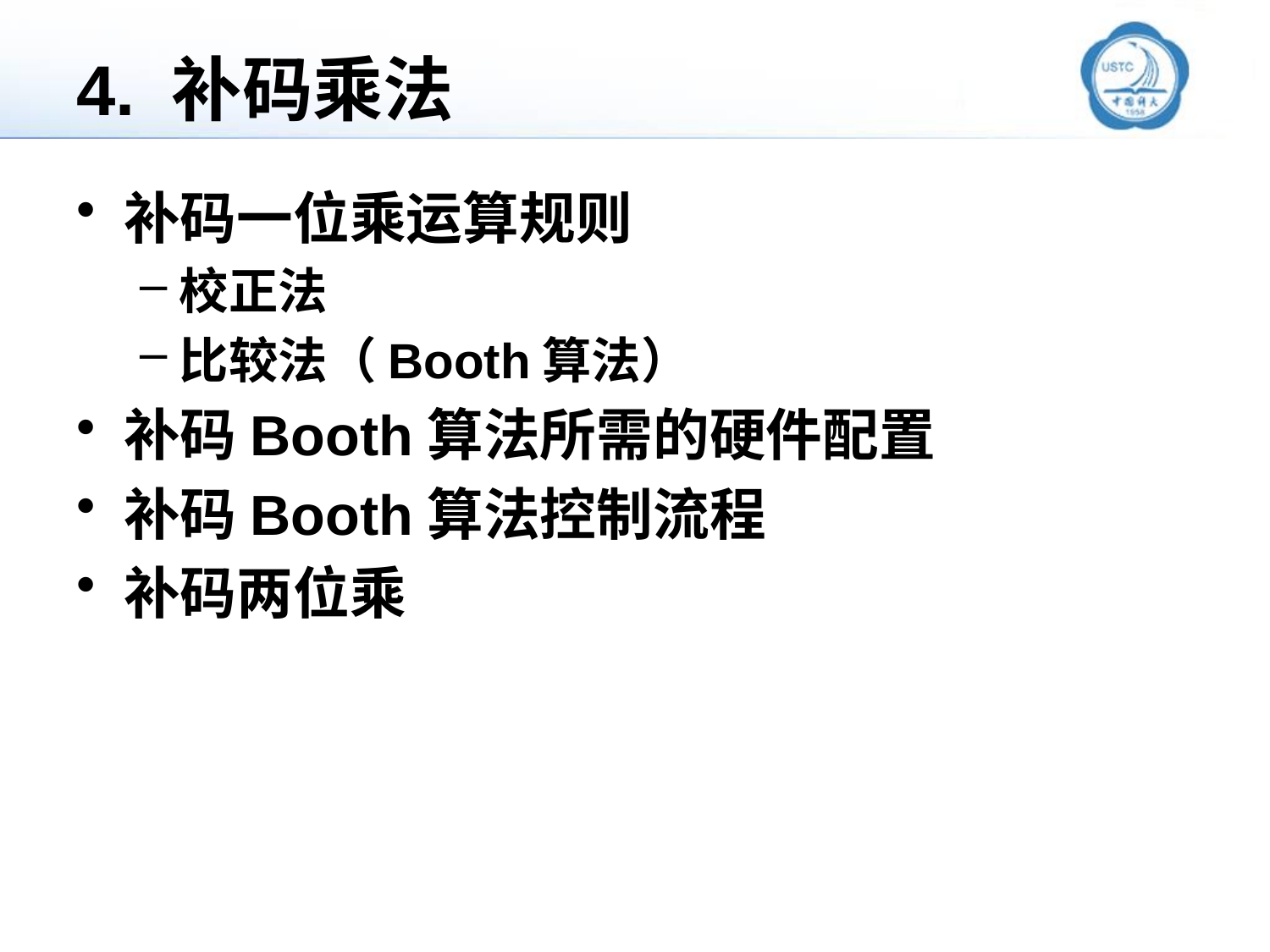

# 4. 补码乘法
补码一位乘运算规则
校正法
比较法（Booth算法）
补码Booth算法所需的硬件配置
补码Booth算法控制流程
补码两位乘